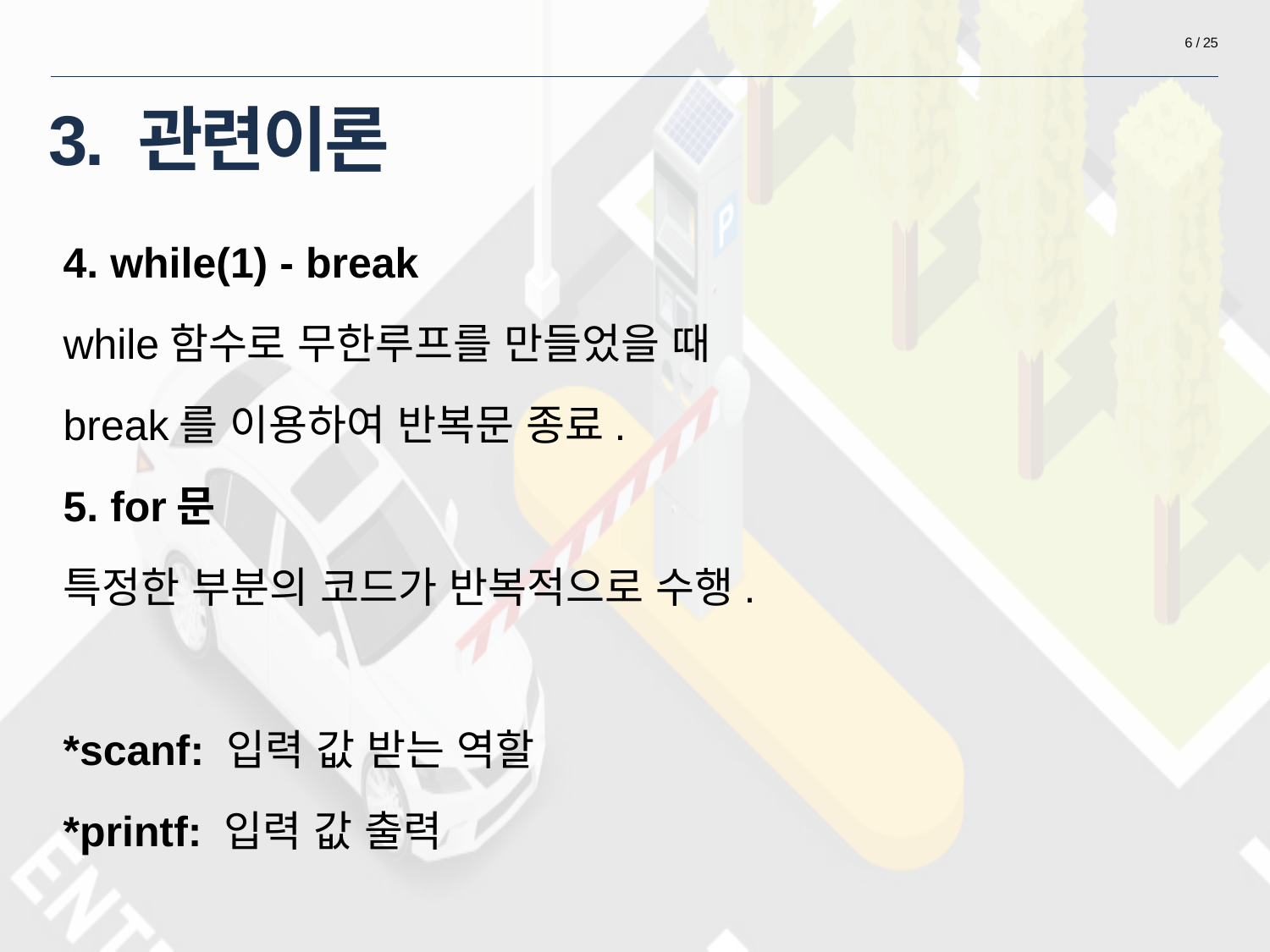

6 / 25
3. 관련이론
4. while(1) - break
while함수로 무한루프를 만들었을 때
break를 이용하여 반복문 종료.
5. for문
특정한 부분의 코드가 반복적으로 수행.

*scanf: 입력 값 받는 역할
*printf: 입력 값 출력